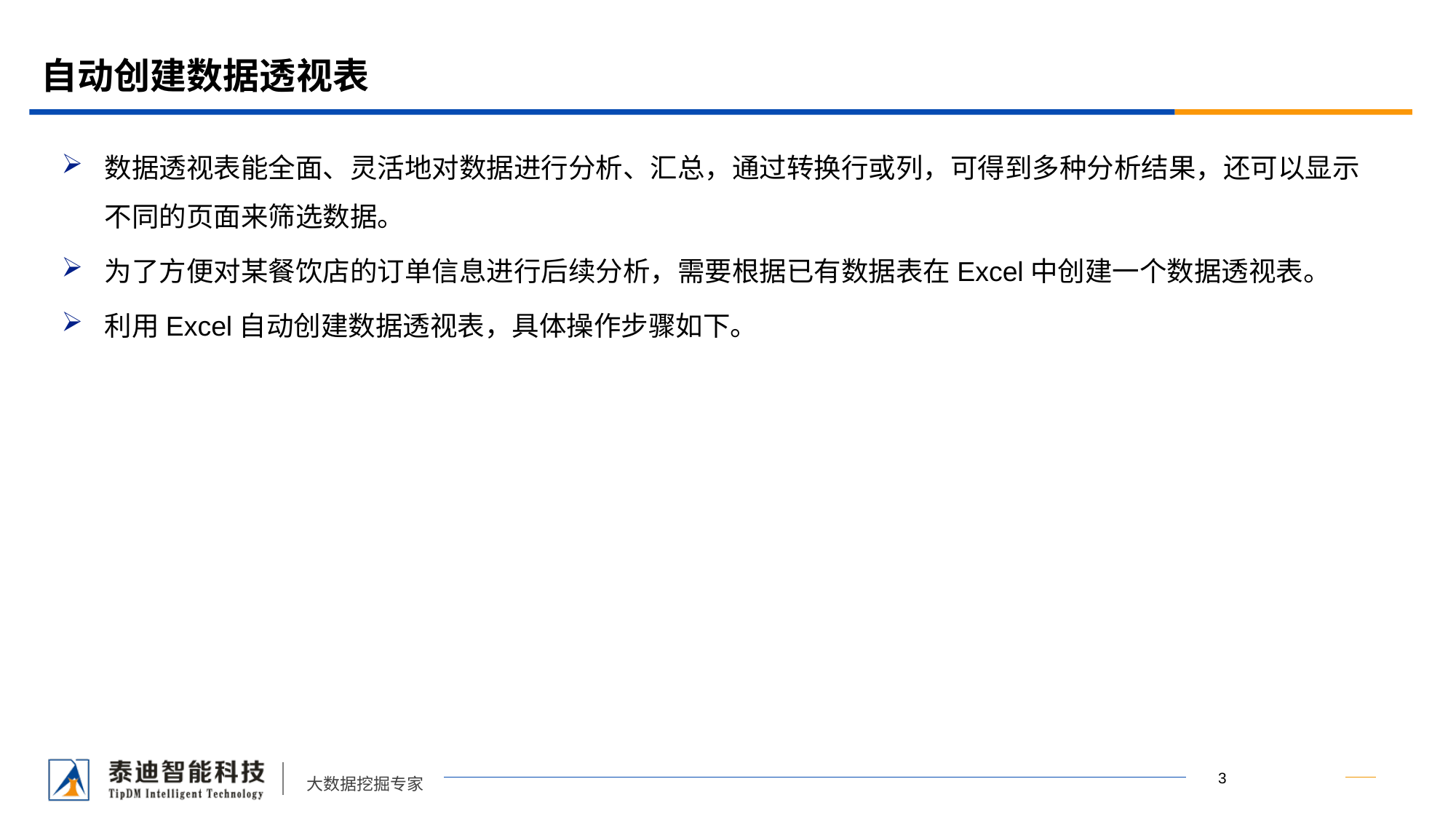

# 自动创建数据透视表
数据透视表能全面、灵活地对数据进行分析、汇总，通过转换行或列，可得到多种分析结果，还可以显示不同的页面来筛选数据。
为了方便对某餐饮店的订单信息进行后续分析，需要根据已有数据表在Excel中创建一个数据透视表。
利用Excel自动创建数据透视表，具体操作步骤如下。